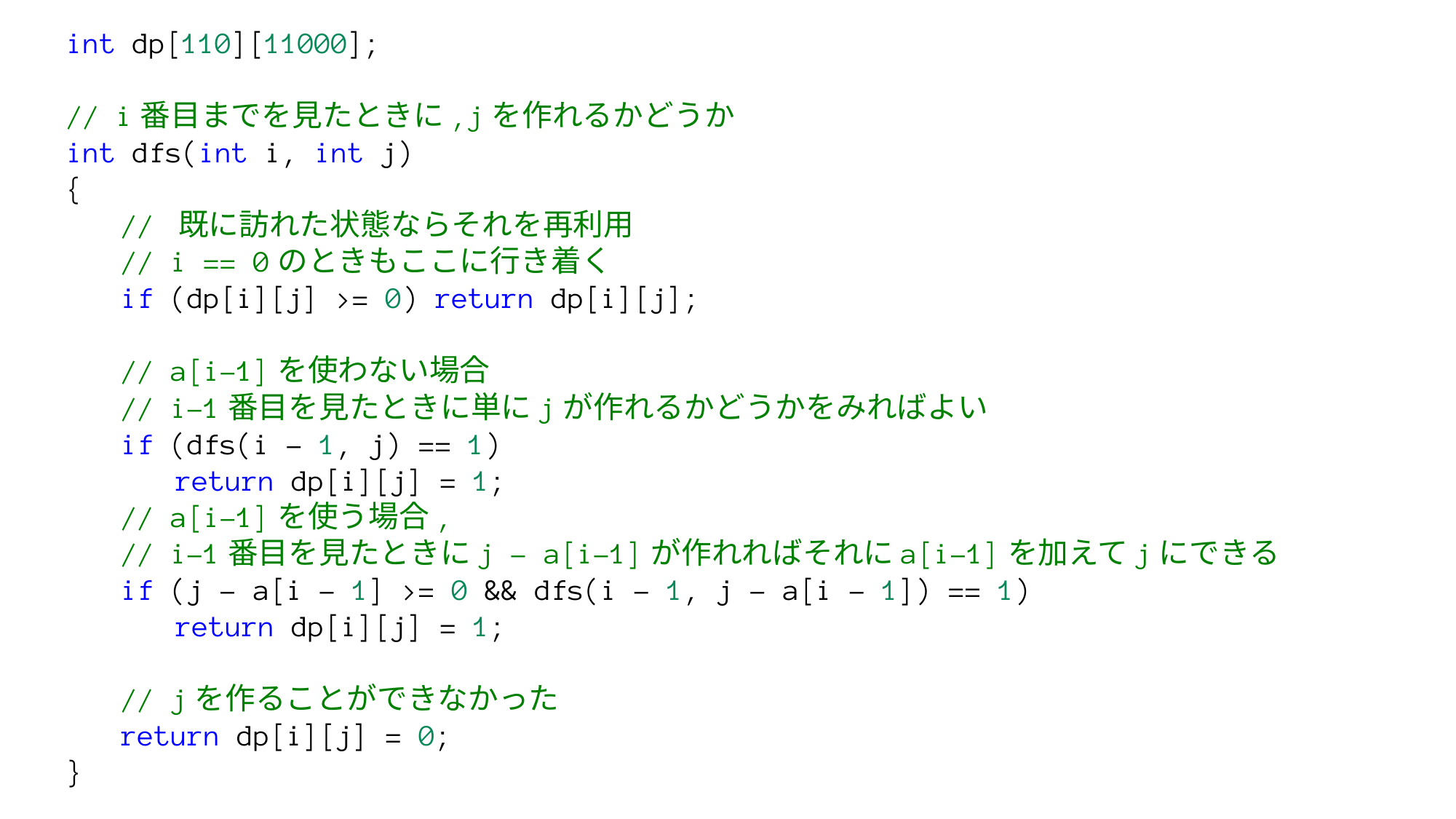

int dp[110][11000];
// i番目までを見たときに,jを作れるかどうか
int dfs(int i, int j)
{
// 既に訪れた状態ならそれを再利用
// i == 0のときもここに行き着く
if (dp[i][j] >= 0) return dp[i][j];
// a[i-1]を使わない場合
// i-1番目を見たときに単にjが作れるかどうかをみればよい
if (dfs(i - 1, j) == 1)
return dp[i][j] = 1;
// a[i-1]を使う場合,
// i-1番目を見たときにj - a[i-1]が作れればそれにa[i-1]を加えてjにできる
if (j - a[i - 1] >= 0 && dfs(i - 1, j - a[i - 1]) == 1)
return dp[i][j] = 1;

// jを作ることができなかった
return dp[i][j] = 0;
}